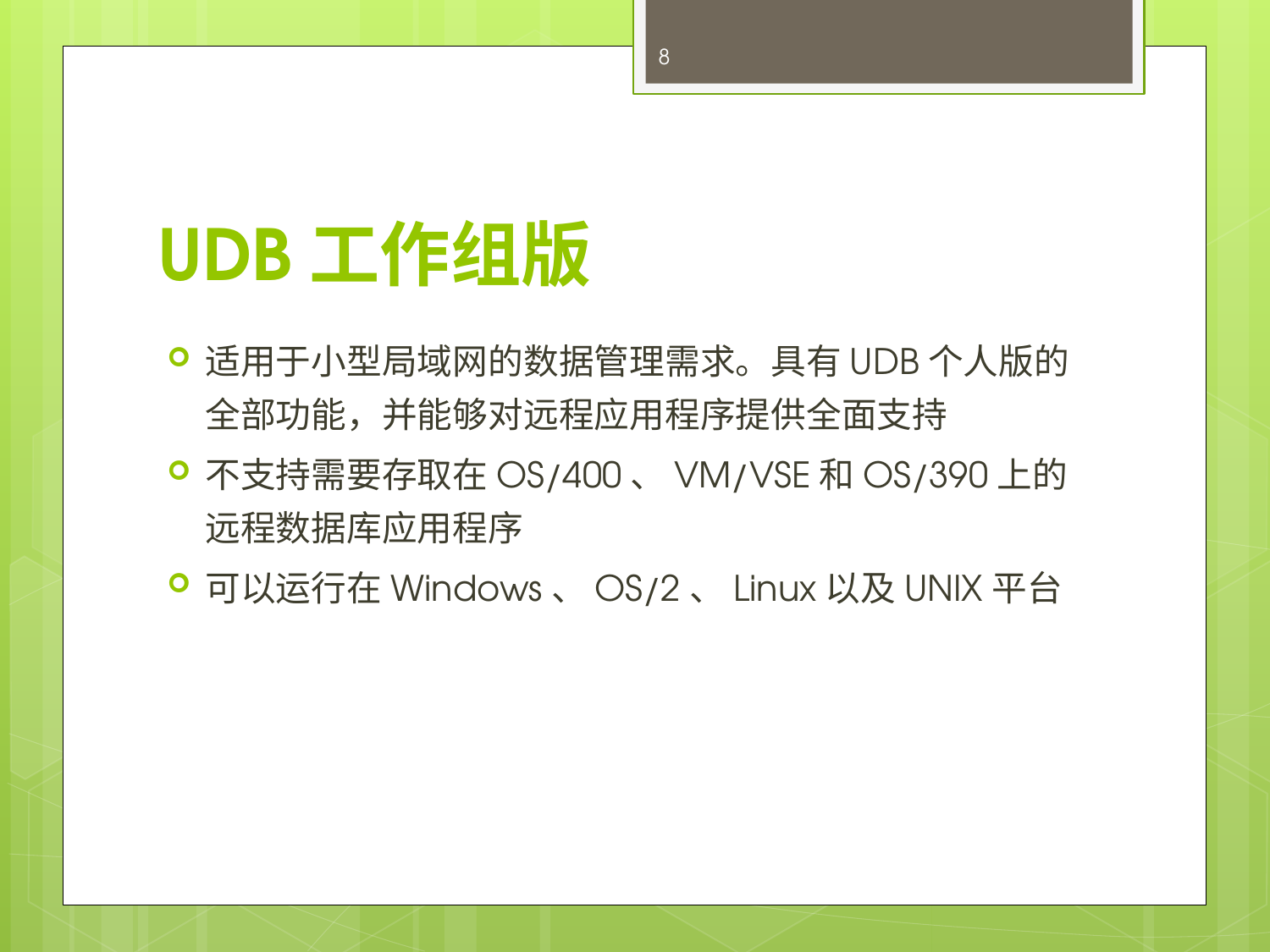

8
# UDB工作组版
适用于小型局域网的数据管理需求。具有UDB个人版的全部功能，并能够对远程应用程序提供全面支持
不支持需要存取在OS/400、VM/VSE和OS/390上的远程数据库应用程序
可以运行在Windows、OS/2、Linux以及UNIX平台